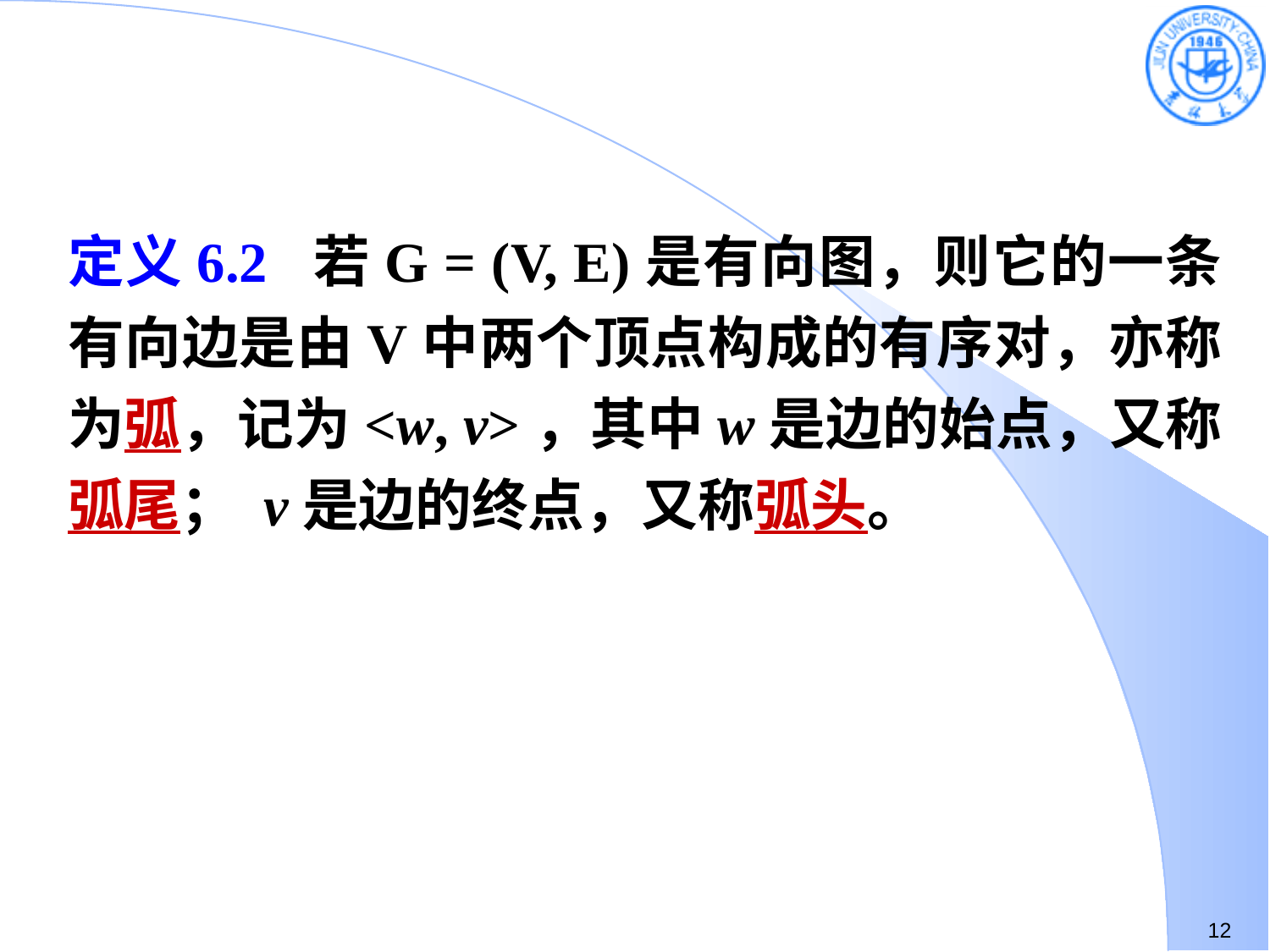

定义6.2  若G = (V, E)是有向图，则它的一条有向边是由V中两个顶点构成的有序对，亦称为弧，记为<w, v>，其中w是边的始点，又称弧尾； v是边的终点，又称弧头。